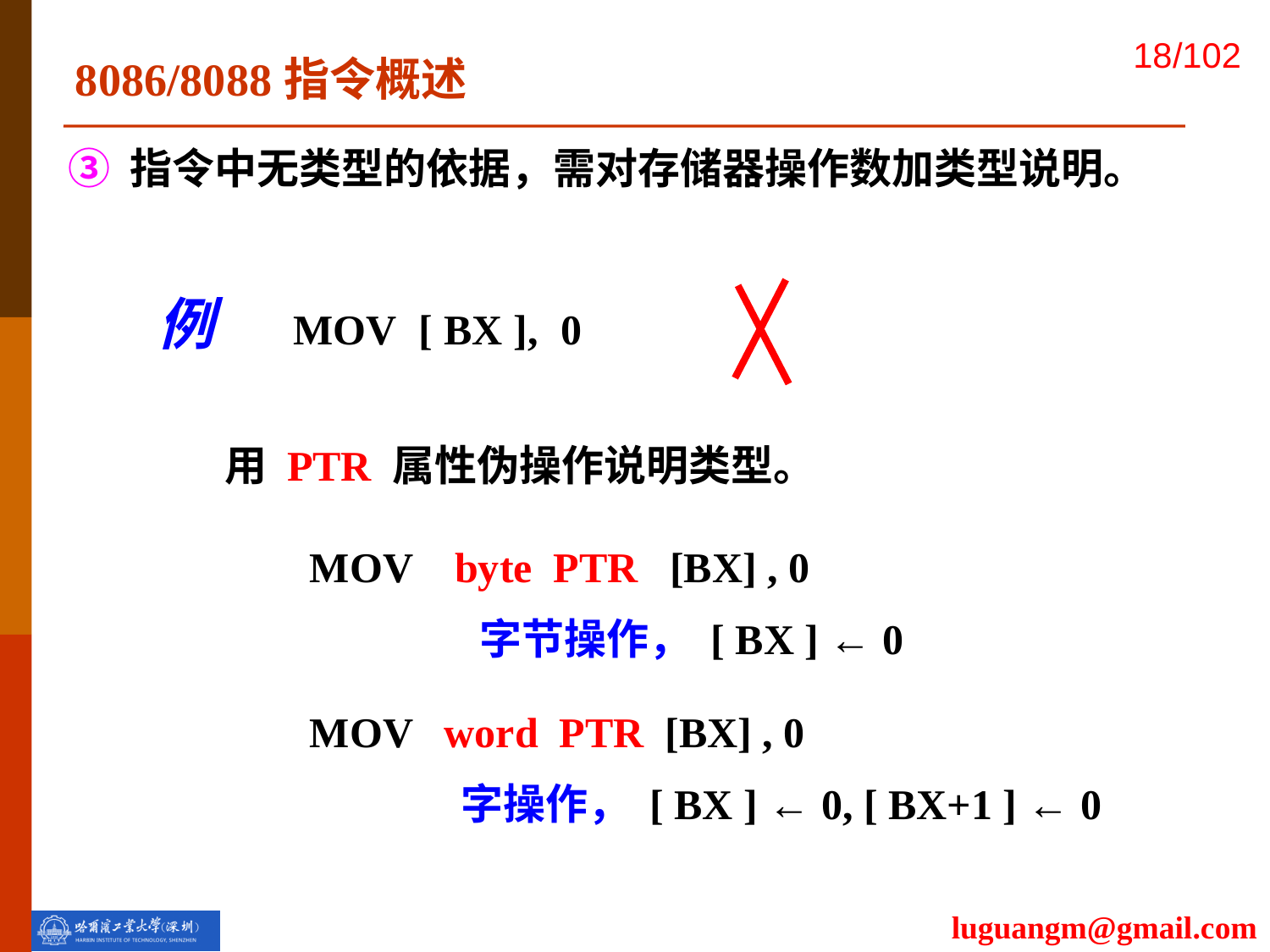

8086/8088指令概述
③ 指令中无类型的依据，需对存储器操作数加类型说明。

例      MOV  [ BX ],  0
用 PTR 属性伪操作说明类型。

  MOV    byte  PTR   [BX] , 0
                   字节操作， [ BX ] ← 0
  MOV   word  PTR  [BX] , 0
                                     字操作， [ BX ] ← 0, [ BX+1 ] ← 0